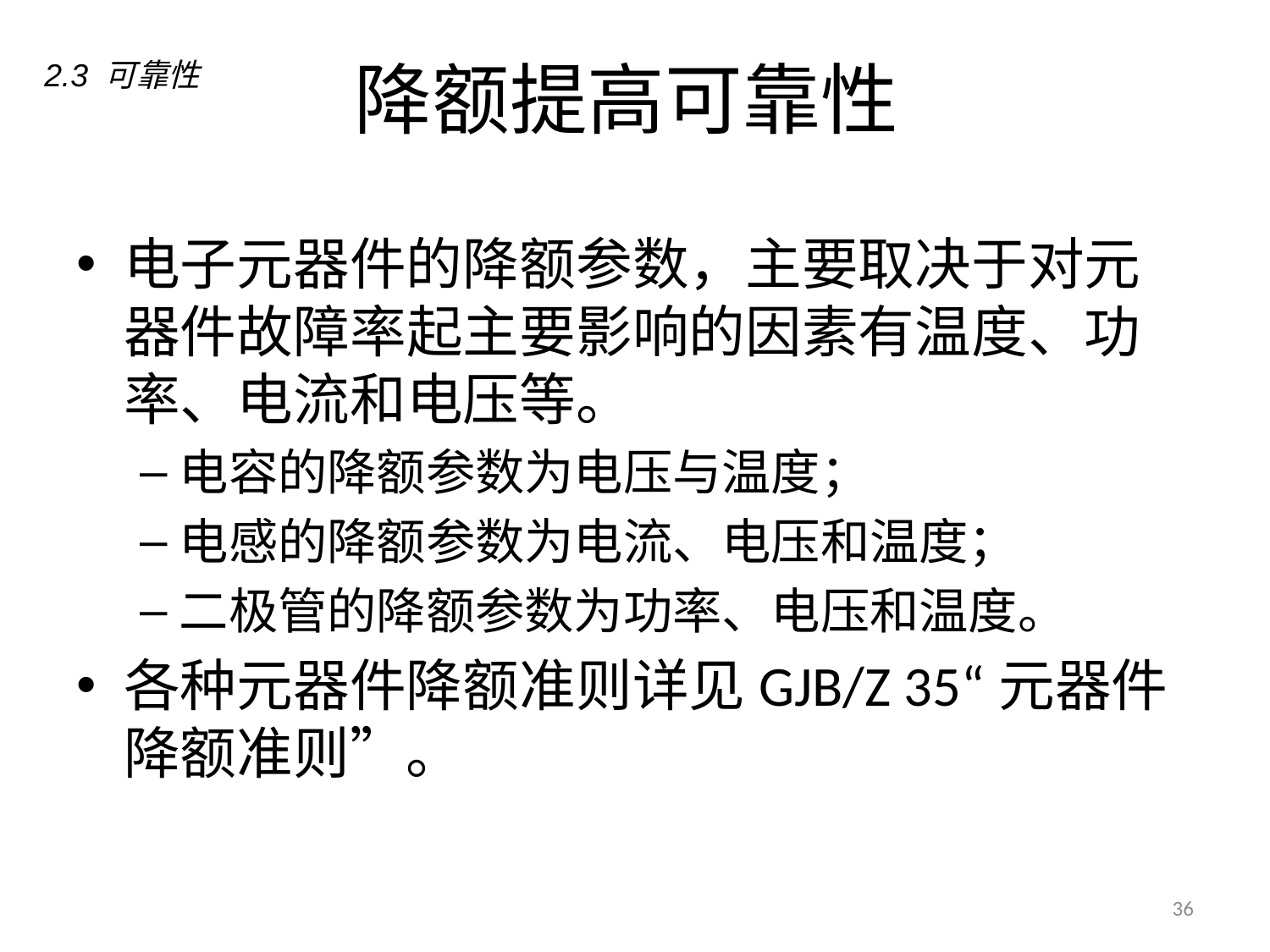

降额提高可靠性
2.3 可靠性
电子元器件的降额参数，主要取决于对元器件故障率起主要影响的因素有温度、功率、电流和电压等。
电容的降额参数为电压与温度；
电感的降额参数为电流、电压和温度；
二极管的降额参数为功率、电压和温度。
各种元器件降额准则详见GJB/Z 35“元器件降额准则”。
36